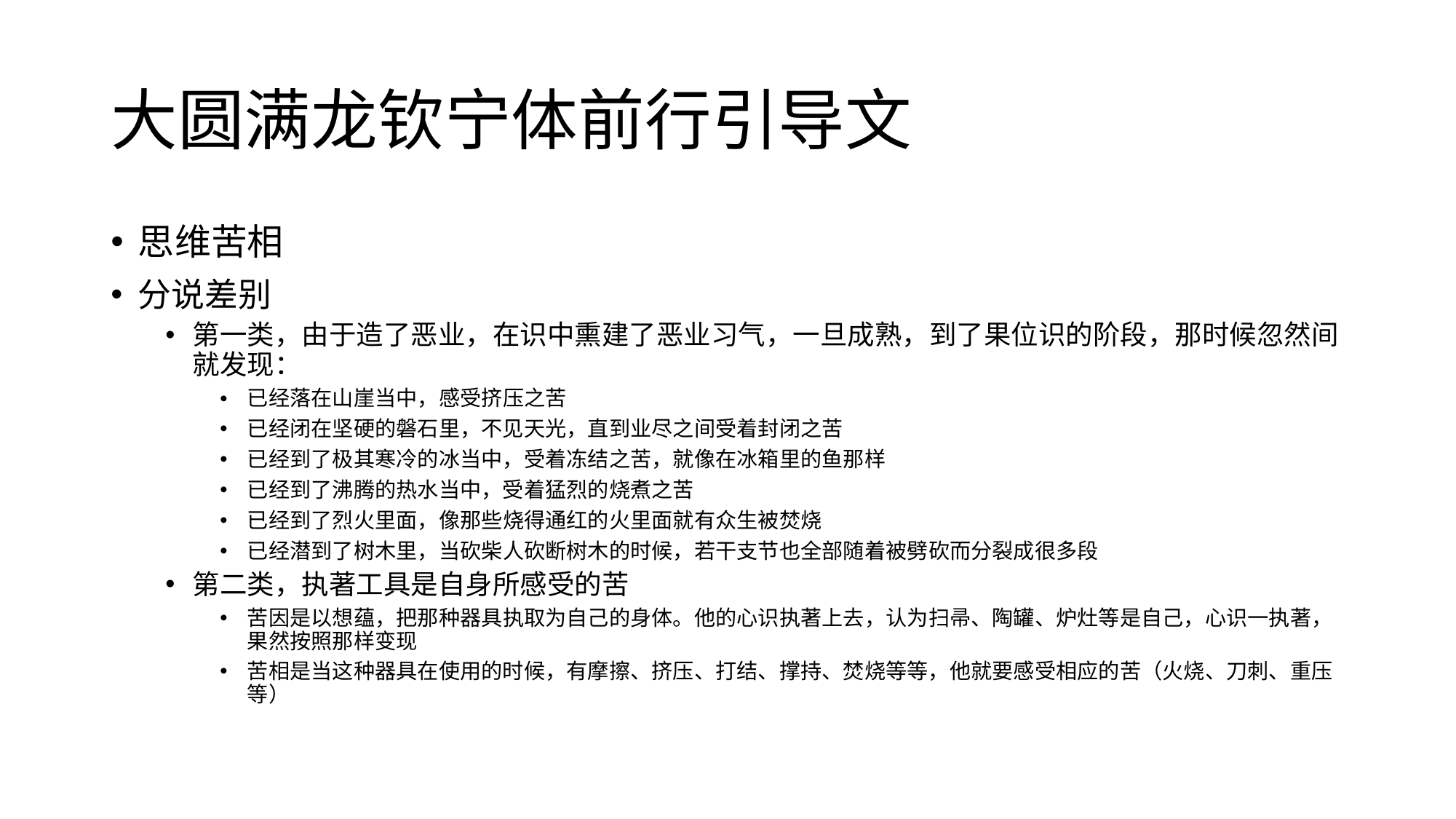

# 大圆满龙钦宁体前行引导文
思维苦相
分说差别
第一类，由于造了恶业，在识中熏建了恶业习气，一旦成熟，到了果位识的阶段，那时候忽然间就发现：
已经落在山崖当中，感受挤压之苦
已经闭在坚硬的磐石里，不见天光，直到业尽之间受着封闭之苦
已经到了极其寒冷的冰当中，受着冻结之苦，就像在冰箱里的鱼那样
已经到了沸腾的热水当中，受着猛烈的烧煮之苦
已经到了烈火里面，像那些烧得通红的火里面就有众生被焚烧
已经潜到了树木里，当砍柴人砍断树木的时候，若干支节也全部随着被劈砍而分裂成很多段
第二类，执著工具是自身所感受的苦
苦因是以想蕴，把那种器具执取为自己的身体。他的心识执著上去，认为扫帚、陶罐、炉灶等是自己，心识一执著，果然按照那样变现
苦相是当这种器具在使用的时候，有摩擦、挤压、打结、撑持、焚烧等等，他就要感受相应的苦（火烧、刀刺、重压等）